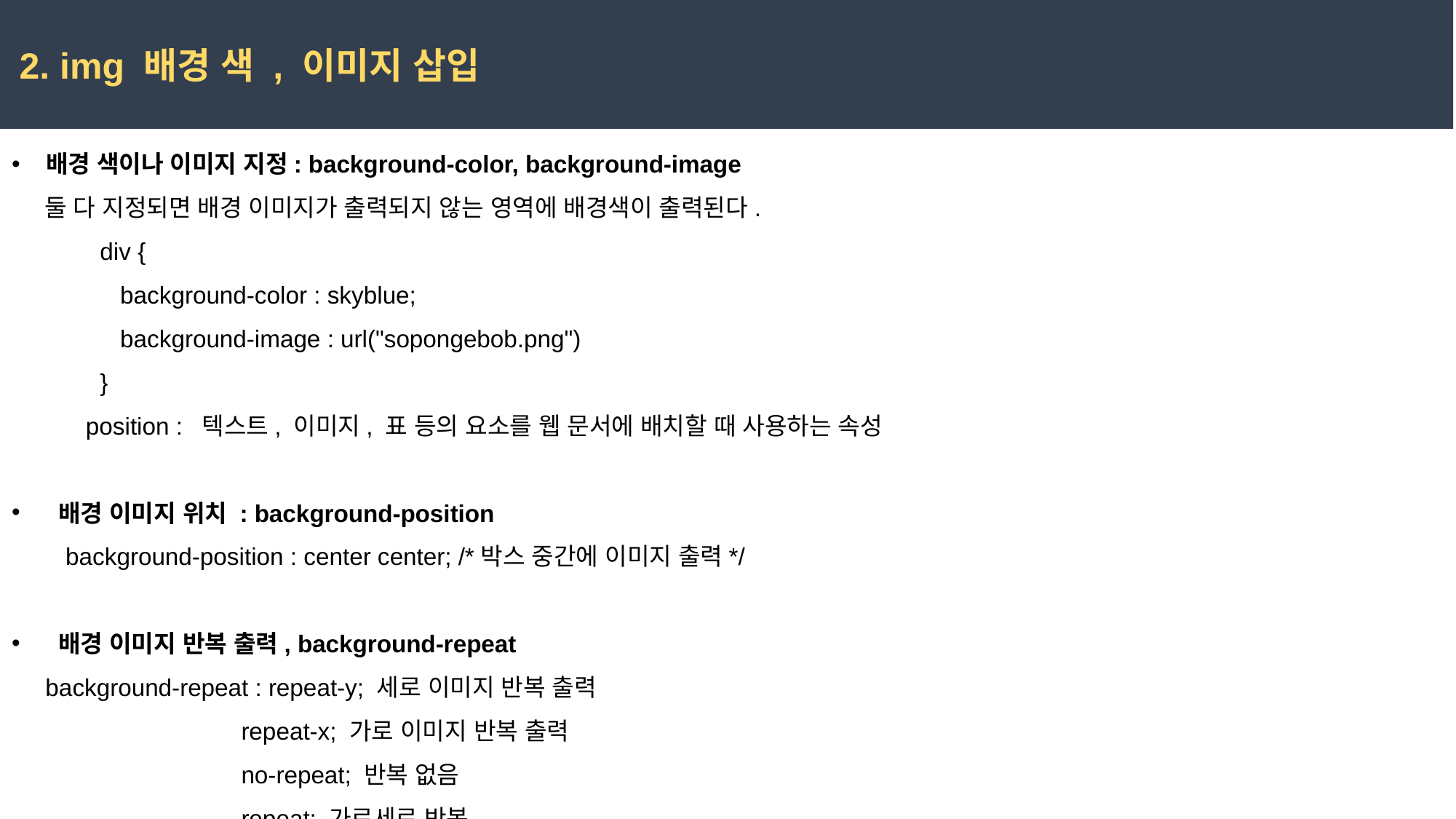

2. img 배경 색 , 이미지 삽입
배경 색이나 이미지 지정: background-color, background-image
    둘 다 지정되면 배경 이미지가 출력되지 않는 영역에 배경색이 출력된다.
     div {
        background-color : skyblue;
        background-image : url("sopongebob.png")
     }
           position :  텍스트, 이미지, 표 등의 요소를 웹 문서에 배치할 때 사용하는 속성

 배경 이미지 위치 : background-position
        background-position : center center; /*박스 중간에 이미지 출력*/
 배경 이미지 반복 출력, background-repeat
     background-repeat : repeat-y; 세로 이미지 반복 출력
                          repeat-x; 가로 이미지 반복 출력
                          no-repeat; 반복 없음
                          repeat; 가로세로 반복

2023-02-16
권민지